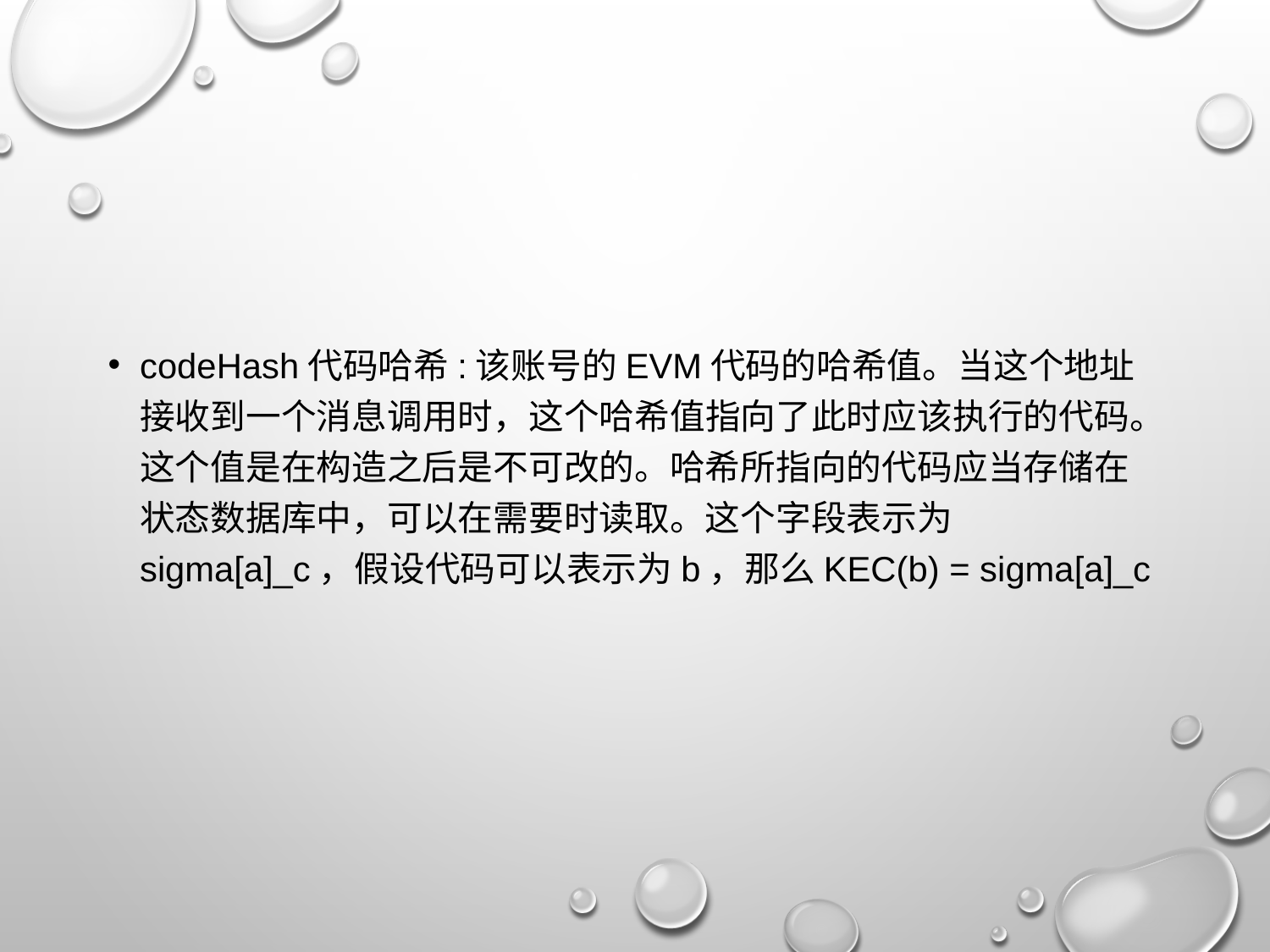

#
codeHash代码哈希:该账号的EVM代码的哈希值。当这个地址接收到一个消息调用时，这个哈希值指向了此时应该执行的代码。这个值是在构造之后是不可改的。哈希所指向的代码应当存储在状态数据库中，可以在需要时读取。这个字段表示为sigma[a]_c，假设代码可以表示为b，那么KEC(b) = sigma[a]_c